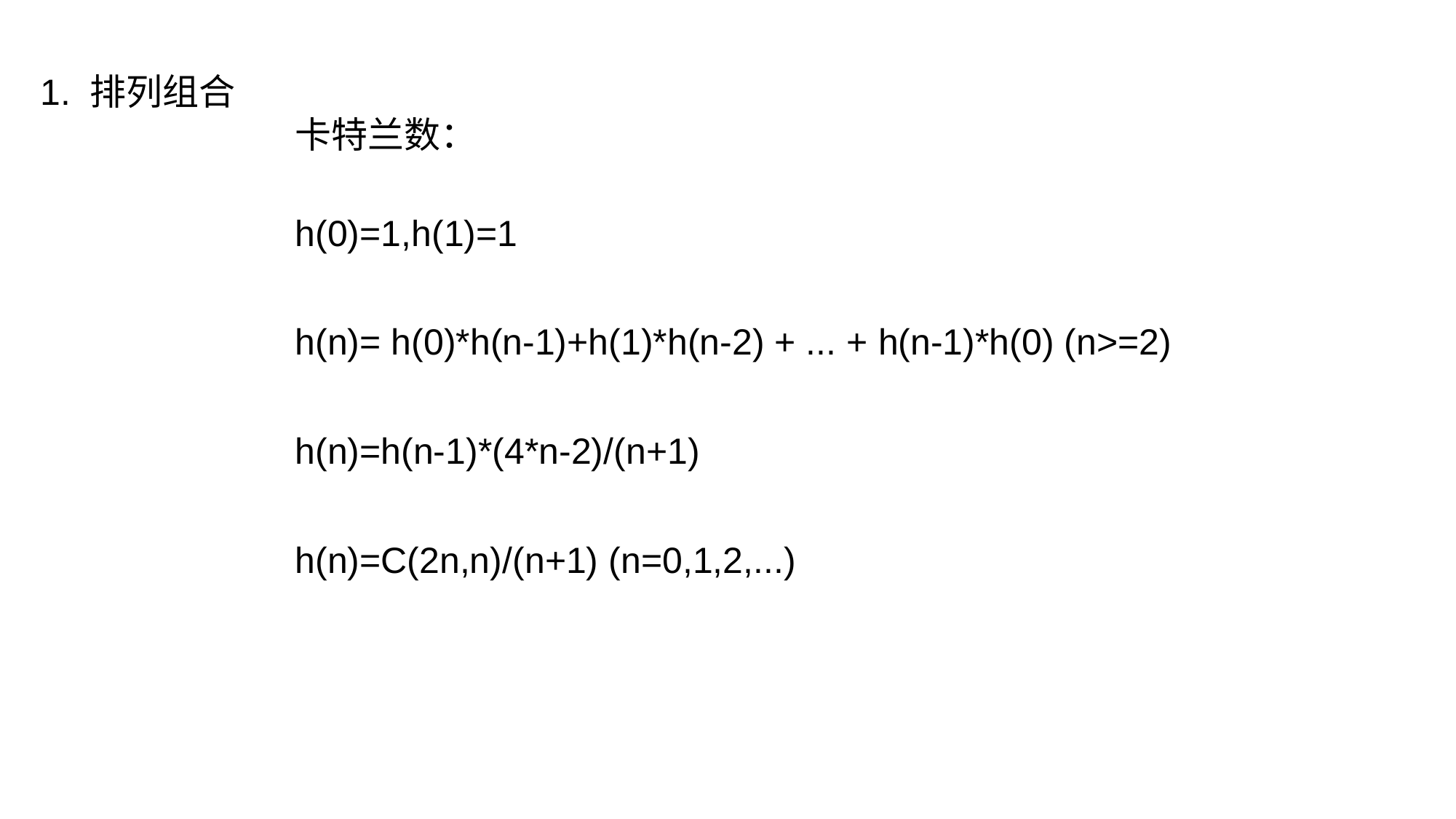

1. 排列组合
卡特兰数：
h(0)=1,h(1)=1

h(n)= h(0)*h(n-1)+h(1)*h(n-2) + ... + h(n-1)*h(0) (n>=2)

h(n)=h(n-1)*(4*n-2)/(n+1)

h(n)=C(2n,n)/(n+1) (n=0,1,2,...)